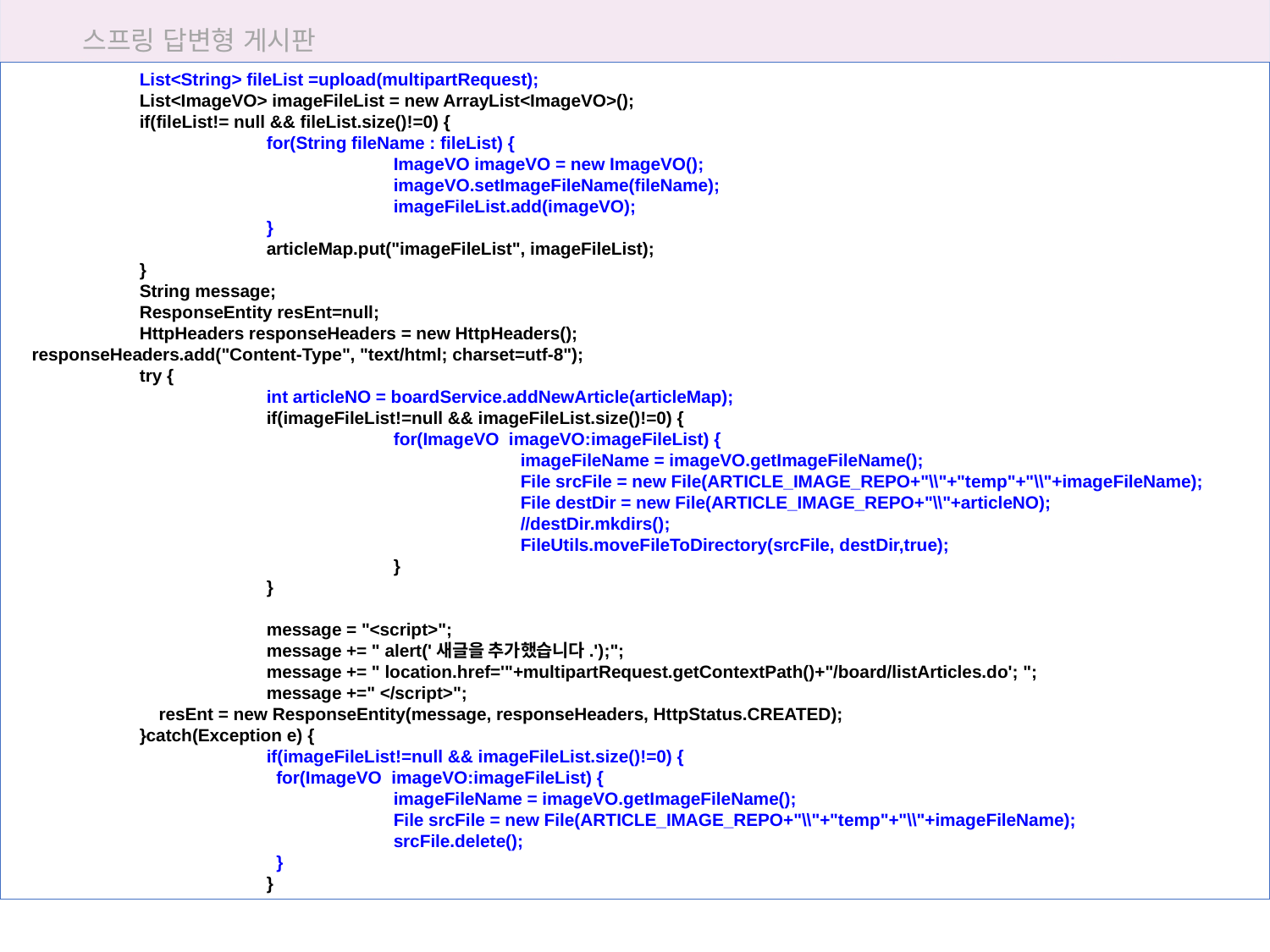

스프링 답변형 게시판
	List<String> fileList =upload(multipartRequest);
	List<ImageVO> imageFileList = new ArrayList<ImageVO>();
	if(fileList!= null && fileList.size()!=0) {
		for(String fileName : fileList) {
			ImageVO imageVO = new ImageVO();
			imageVO.setImageFileName(fileName);
			imageFileList.add(imageVO);
		}
		articleMap.put("imageFileList", imageFileList);
	}
	String message;
	ResponseEntity resEnt=null;
	HttpHeaders responseHeaders = new HttpHeaders();
    responseHeaders.add("Content-Type", "text/html; charset=utf-8");
	try {
		int articleNO = boardService.addNewArticle(articleMap);
		if(imageFileList!=null && imageFileList.size()!=0) {
			for(ImageVO  imageVO:imageFileList) {
				imageFileName = imageVO.getImageFileName();
				File srcFile = new File(ARTICLE_IMAGE_REPO+"\\"+"temp"+"\\"+imageFileName);
				File destDir = new File(ARTICLE_IMAGE_REPO+"\\"+articleNO);
				//destDir.mkdirs();
				FileUtils.moveFileToDirectory(srcFile, destDir,true);
			}
		}

		message = "<script>";
		message += " alert('새글을 추가했습니다.');";
		message += " location.href='"+multipartRequest.getContextPath()+"/board/listArticles.do'; ";
		message +=" </script>";
	    resEnt = new ResponseEntity(message, responseHeaders, HttpStatus.CREATED);
	}catch(Exception e) {
		if(imageFileList!=null && imageFileList.size()!=0) {
		  for(ImageVO  imageVO:imageFileList) {
		  	imageFileName = imageVO.getImageFileName();
			File srcFile = new File(ARTICLE_IMAGE_REPO+"\\"+"temp"+"\\"+imageFileName);
		 	srcFile.delete();
		  }
		}
49. BoardController 파일을 수정